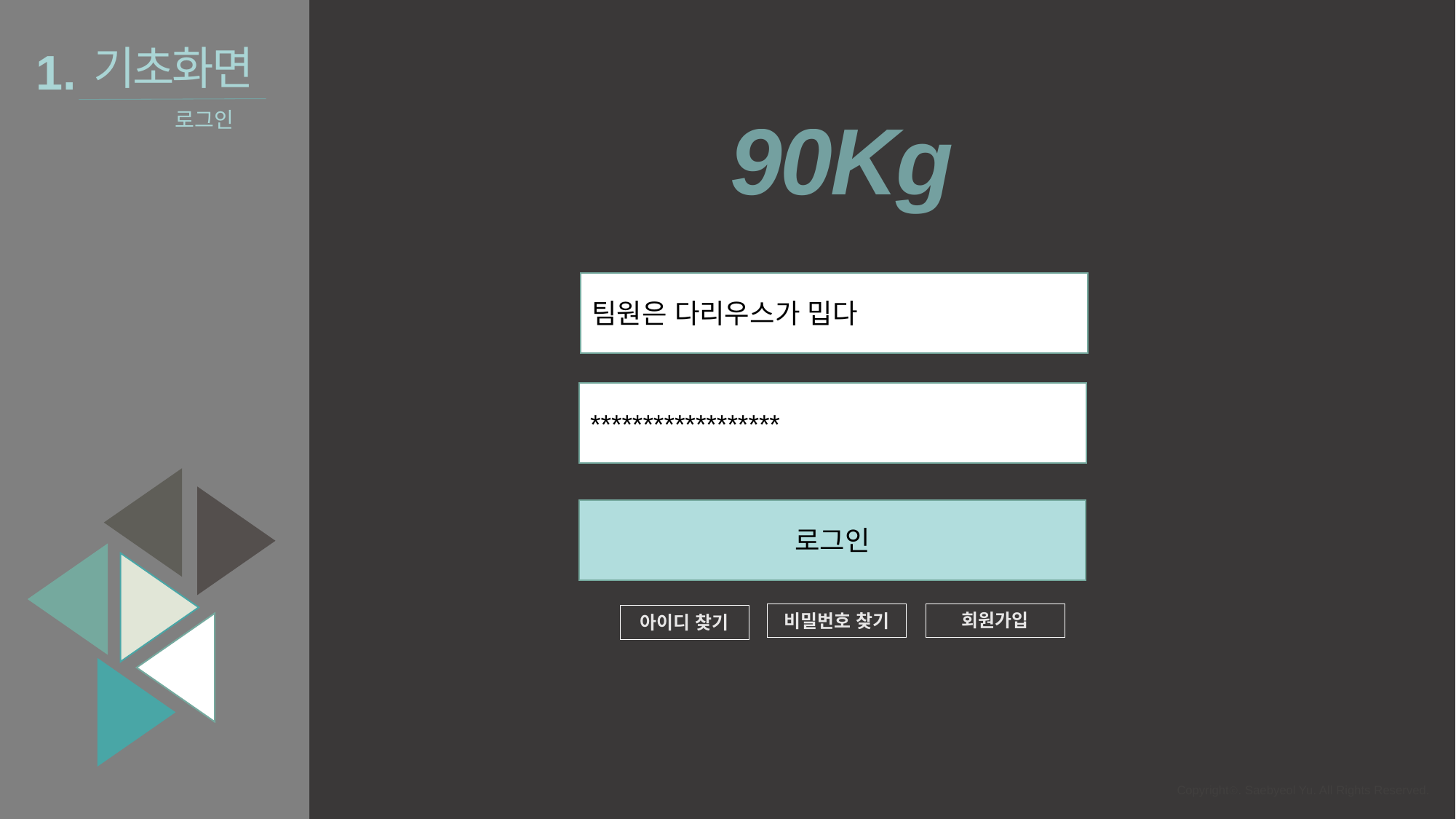

기초화면
1.
90Kg
로그인
팀원은 다리우스가 밉다
******************

로그인
회원가입
비밀번호 찾기
아이디 찾기